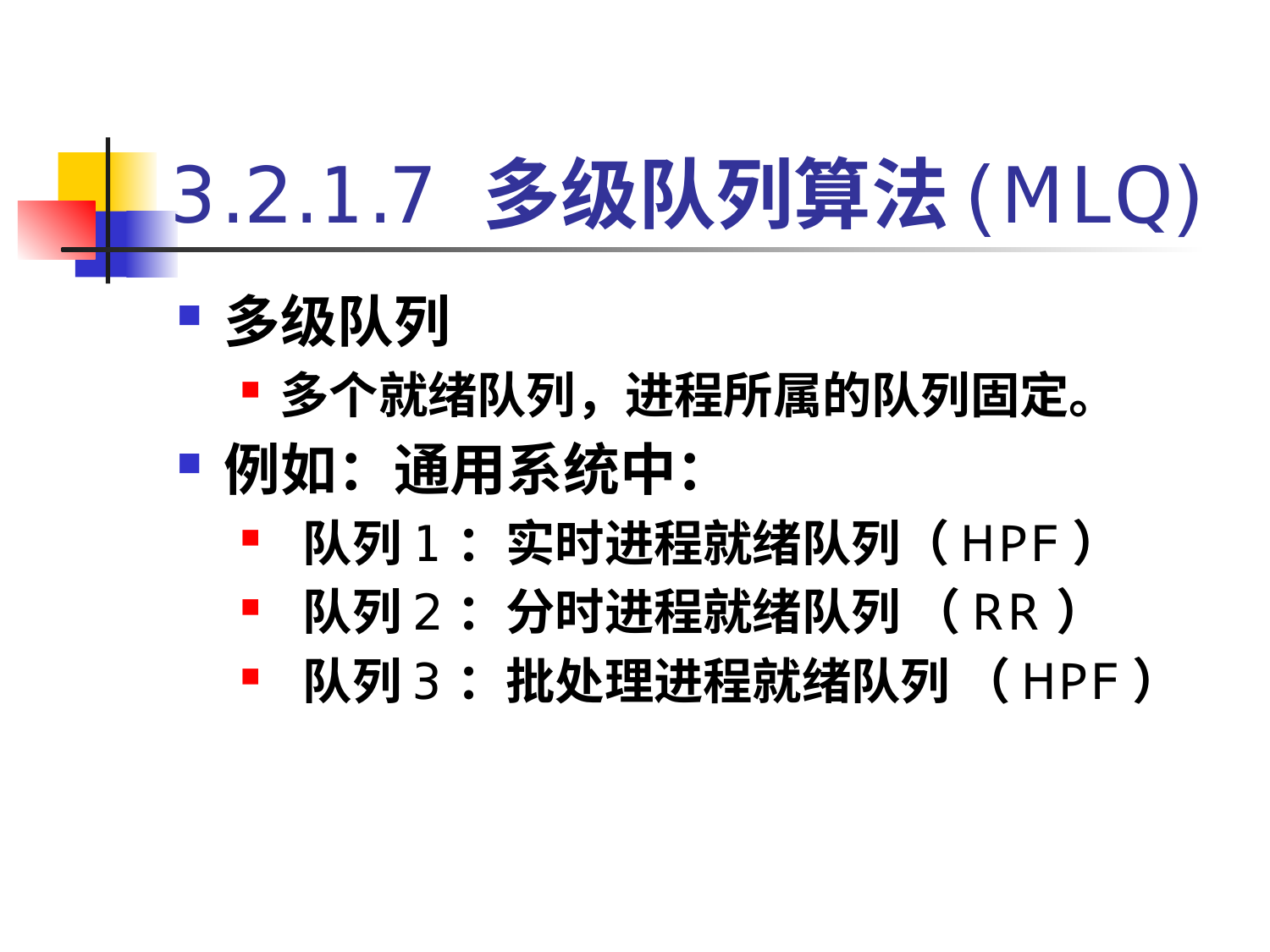

# 3.2.1.7 多级队列算法(MLQ)

多级队列
多个就绪队列，进程所属的队列固定。
例如：通用系统中：
 队列1：实时进程就绪队列（HPF）
 队列2：分时进程就绪队列 （RR）
 队列3：批处理进程就绪队列 （HPF）